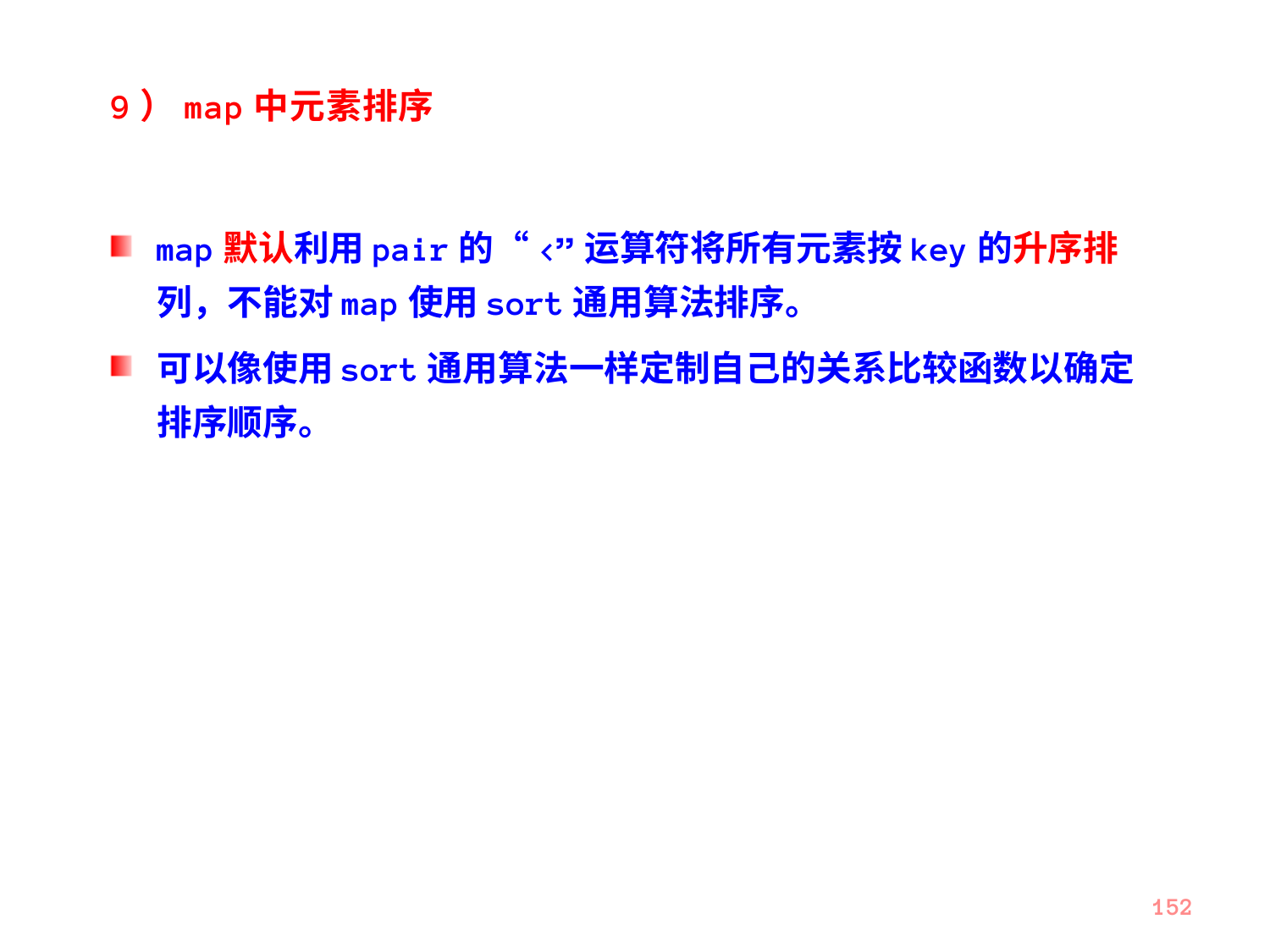

9）map中元素排序
map默认利用pair的“<”运算符将所有元素按key的升序排列，不能对map使用sort通用算法排序。
可以像使用sort通用算法一样定制自己的关系比较函数以确定排序顺序。
152